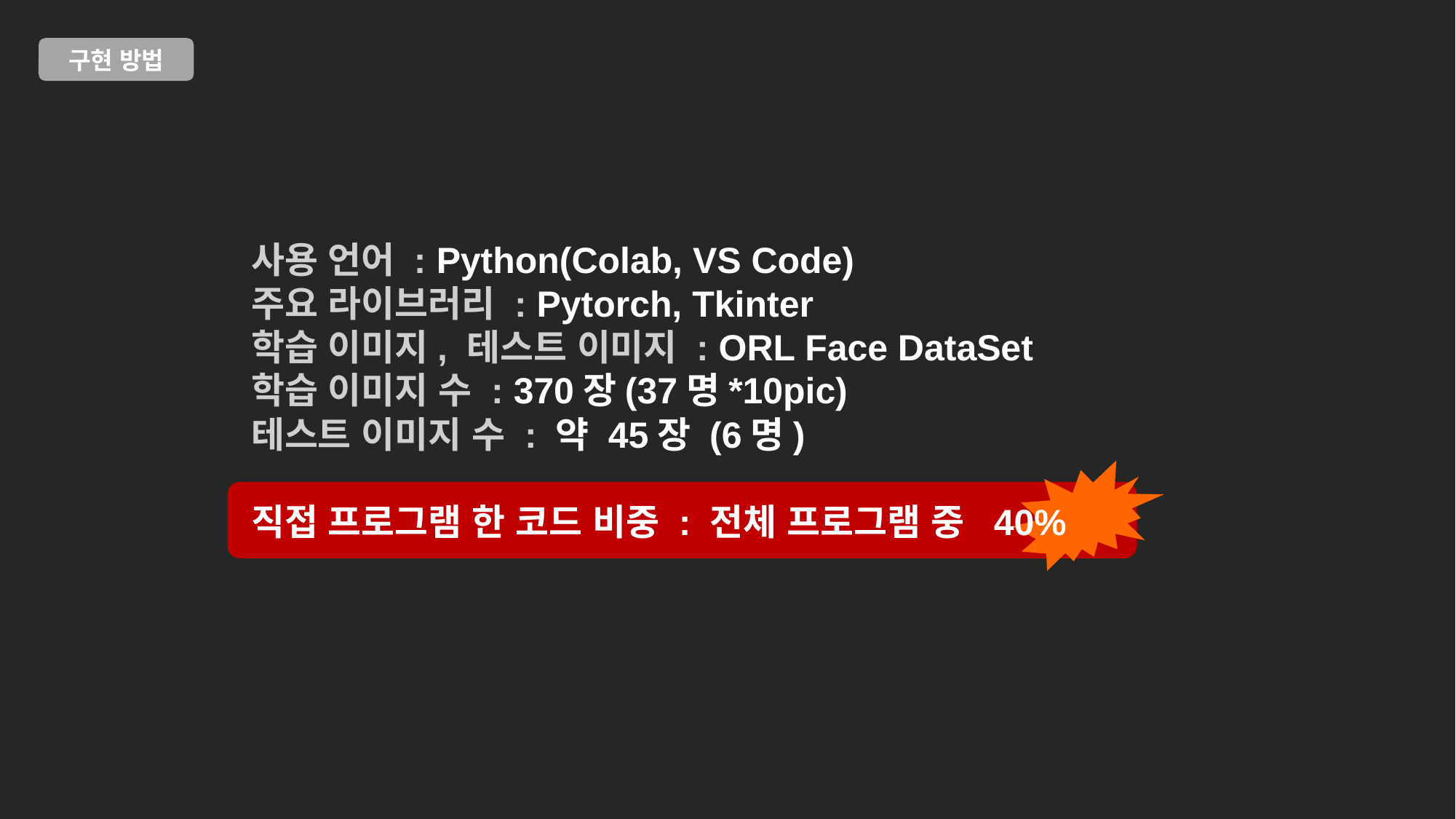

구현 방법
사용 언어 : Python(Colab, VS Code)
주요 라이브러리 : Pytorch, Tkinter
학습 이미지, 테스트 이미지 : ORL Face DataSet
학습 이미지 수 : 370장(37명*10pic)
테스트 이미지 수 : 약 45장 (6명)

직접 프로그램 한 코드 비중 : 전체 프로그램 중  40%